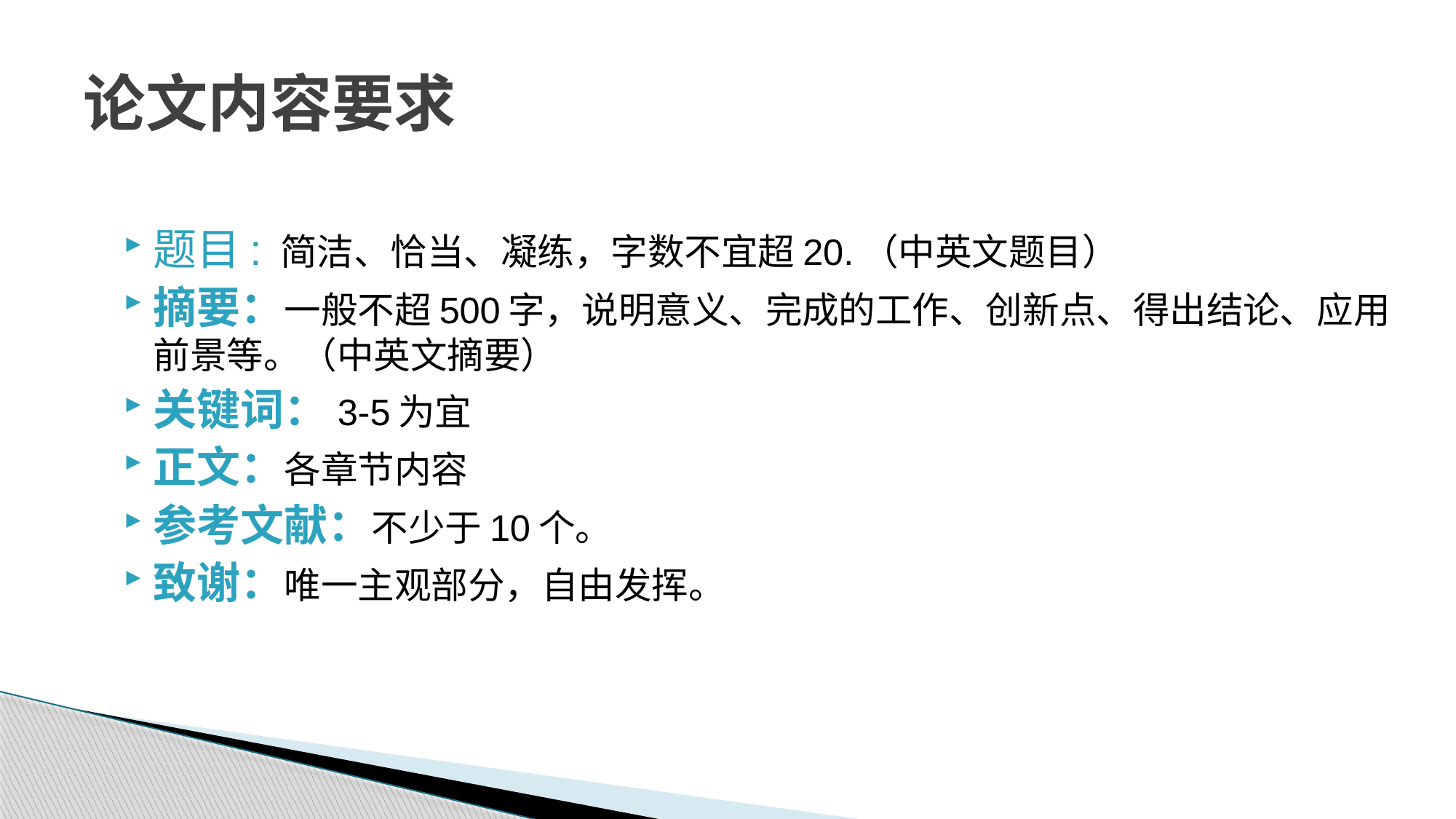

# 论文内容要求

题目: 简洁、恰当、凝练，字数不宜超20.（中英文题目）
摘要：一般不超500字，说明意义、完成的工作、创新点、得出结论、应用前景等。（中英文摘要）
关键词：3-5为宜
正文：各章节内容
参考文献：不少于10个。
致谢：唯一主观部分，自由发挥。